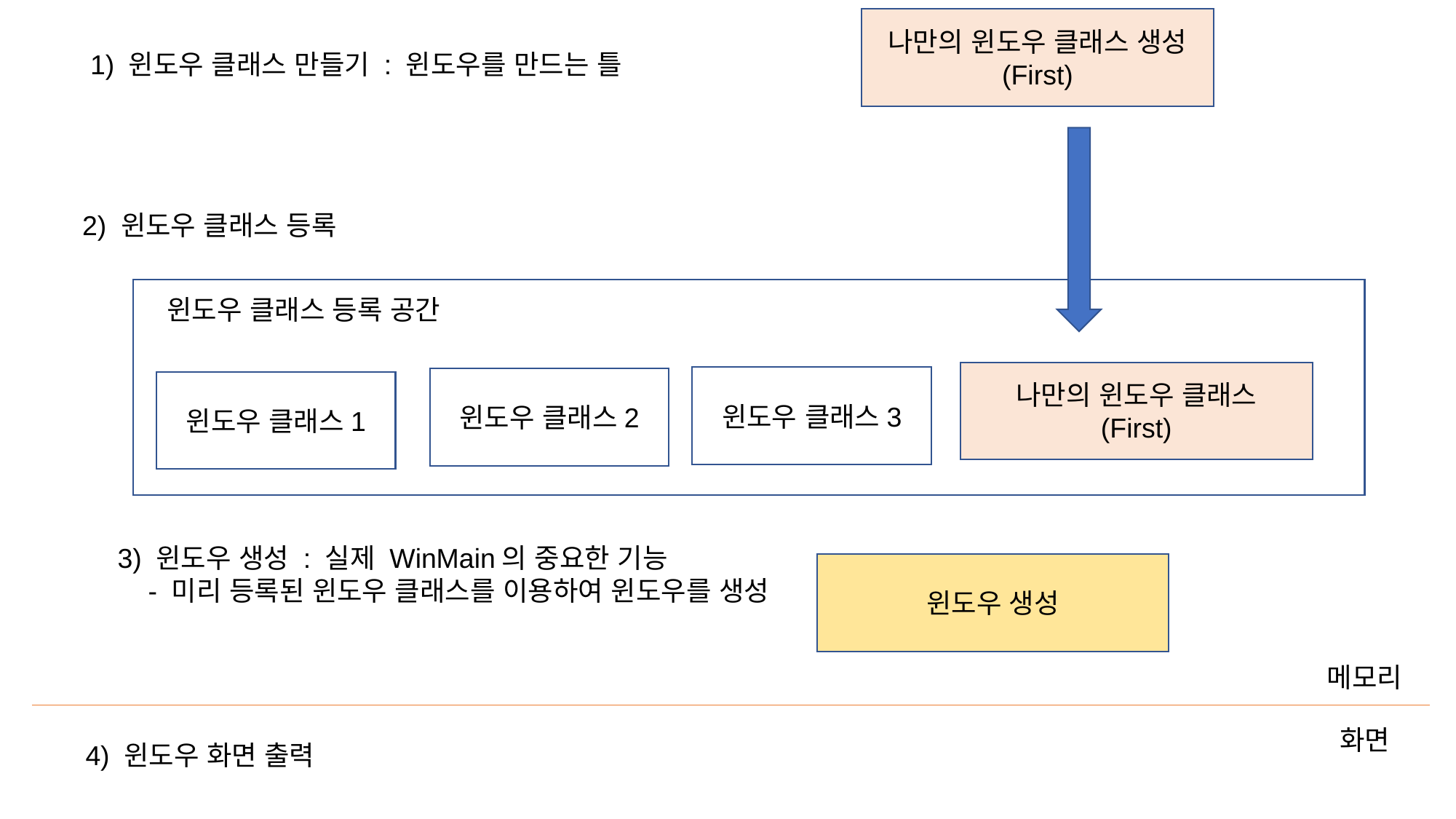

나만의 윈도우 클래스 생성
(First)
1) 윈도우 클래스 만들기 : 윈도우를 만드는 틀

2) 윈도우 클래스 등록

윈도우 클래스 등록 공간
나만의 윈도우 클래스
(First)
윈도우 클래스3
윈도우 클래스2
윈도우 클래스1
3) 윈도우 생성 : 실제 WinMain의 중요한 기능
    - 미리 등록된 윈도우 클래스를 이용하여 윈도우를 생성
윈도우 생성
메모리
화면
4) 윈도우 화면 출력